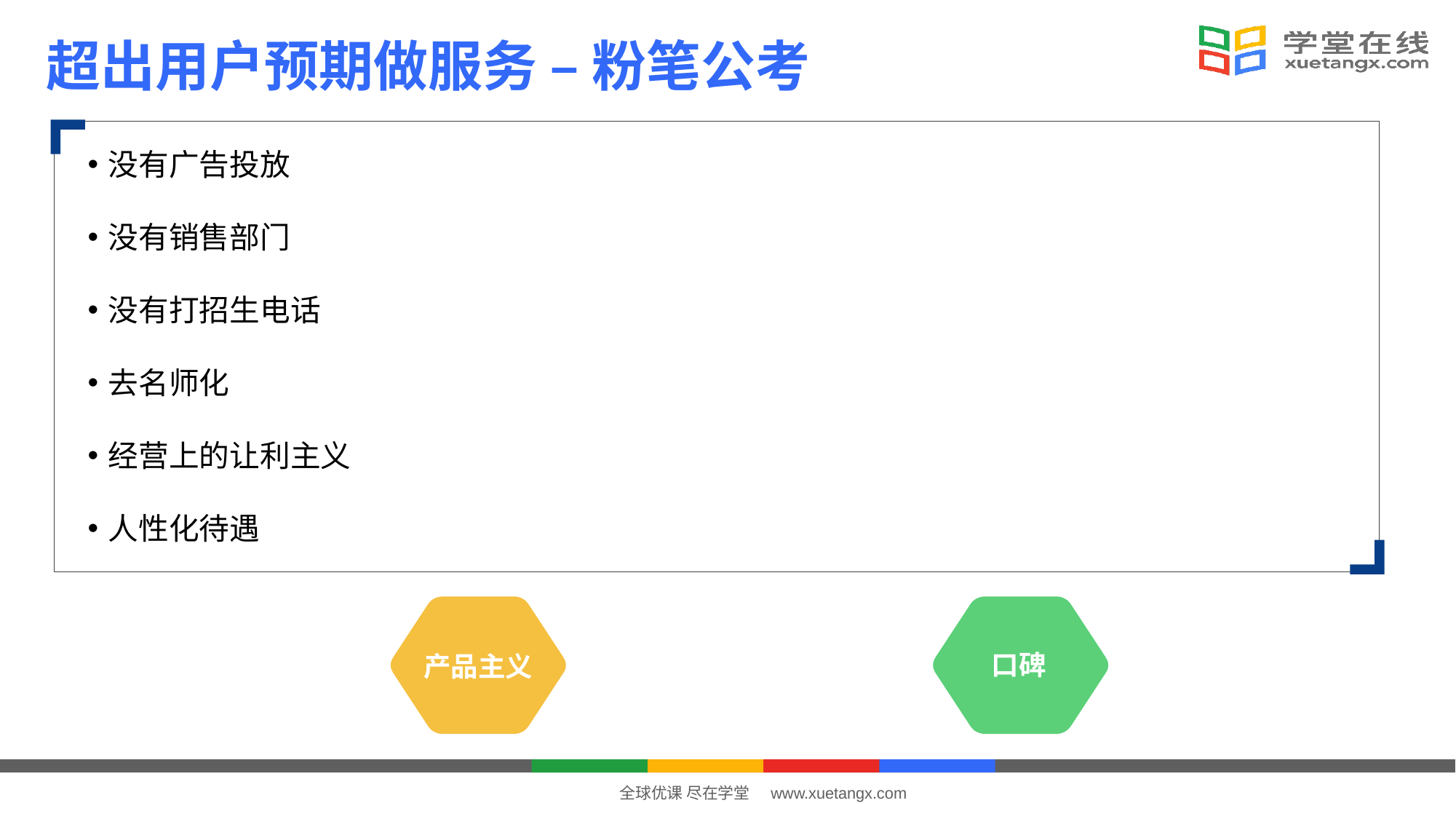

超出用户预期做服务 – 粉笔公考

没有广告投放

没有销售部门

没有打招生电话

去名师化

经营上的让利主义

人性化待遇

口碑
产品主义